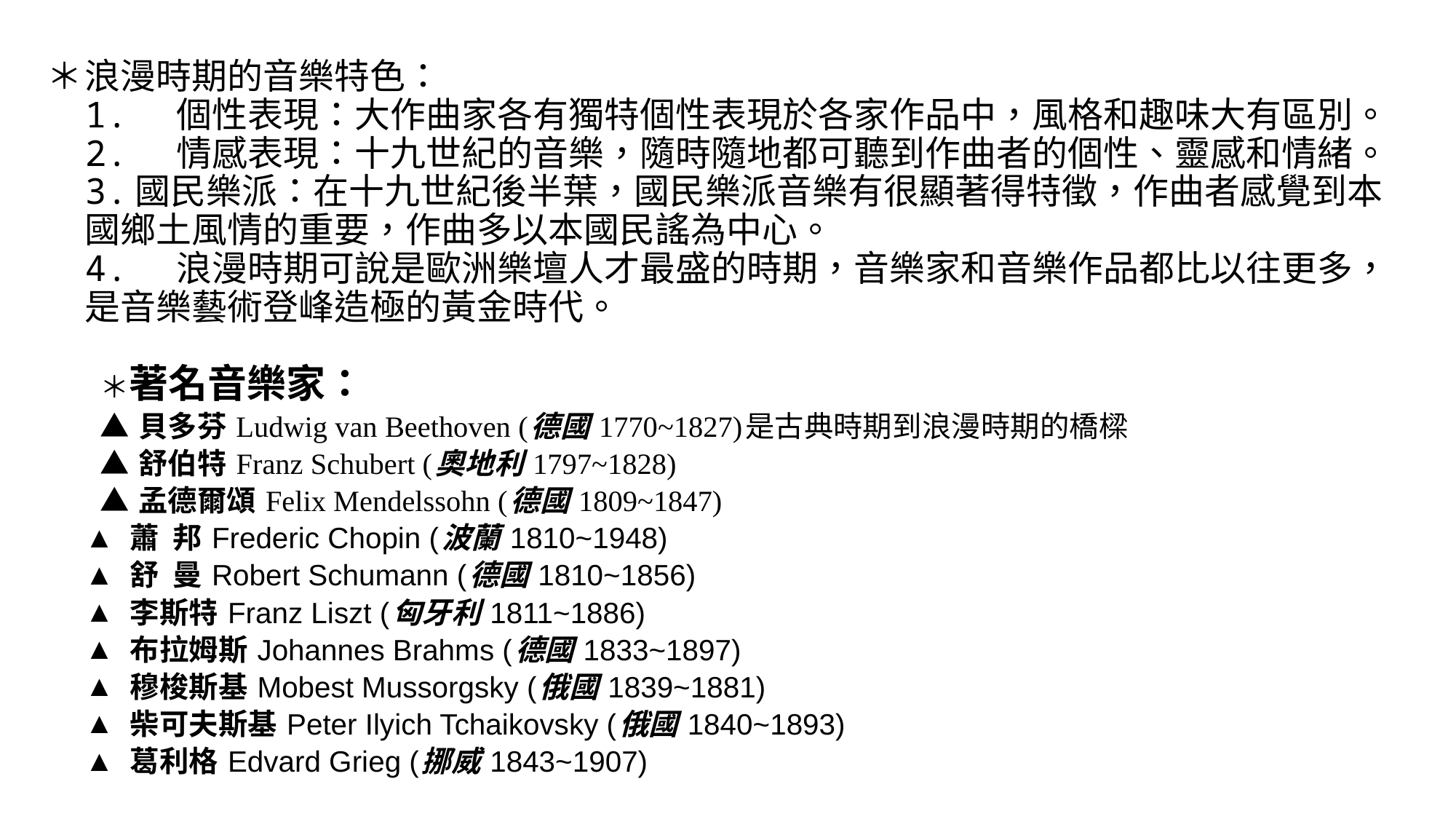

# ＊	浪漫時期的音樂特色： 1.	個性表現：大作曲家各有獨特個性表現於各家作品中，風格和趣味大有區別。 2.	情感表現：十九世紀的音樂，隨時隨地都可聽到作曲者的個性、靈感和情緒。 3.國民樂派：在十九世紀後半葉，國民樂派音樂有很顯著得特徵，作曲者感覺到本國鄉土風情的重要，作曲多以本國民謠為中心。 4.	浪漫時期可說是歐洲樂壇人才最盛的時期，音樂家和音樂作品都比以往更多，是音樂藝術登峰造極的黃金時代。
＊著名音樂家：
▲ 貝多芬 Ludwig van Beethoven (德國 1770~1827)是古典時期到浪漫時期的橋樑
▲ 舒伯特 Franz Schubert (奧地利 1797~1828)
▲ 孟德爾頌 Felix Mendelssohn (德國 1809~1847)
蕭  邦 Frederic Chopin (波蘭 1810~1948)
舒  曼 Robert Schumann (德國 1810~1856)
李斯特 Franz Liszt (匈牙利 1811~1886)
布拉姆斯 Johannes Brahms (德國 1833~1897)
穆梭斯基 Mobest Mussorgsky (俄國 1839~1881)
柴可夫斯基 Peter Ilyich Tchaikovsky (俄國 1840~1893)
葛利格 Edvard Grieg (挪威 1843~1907)